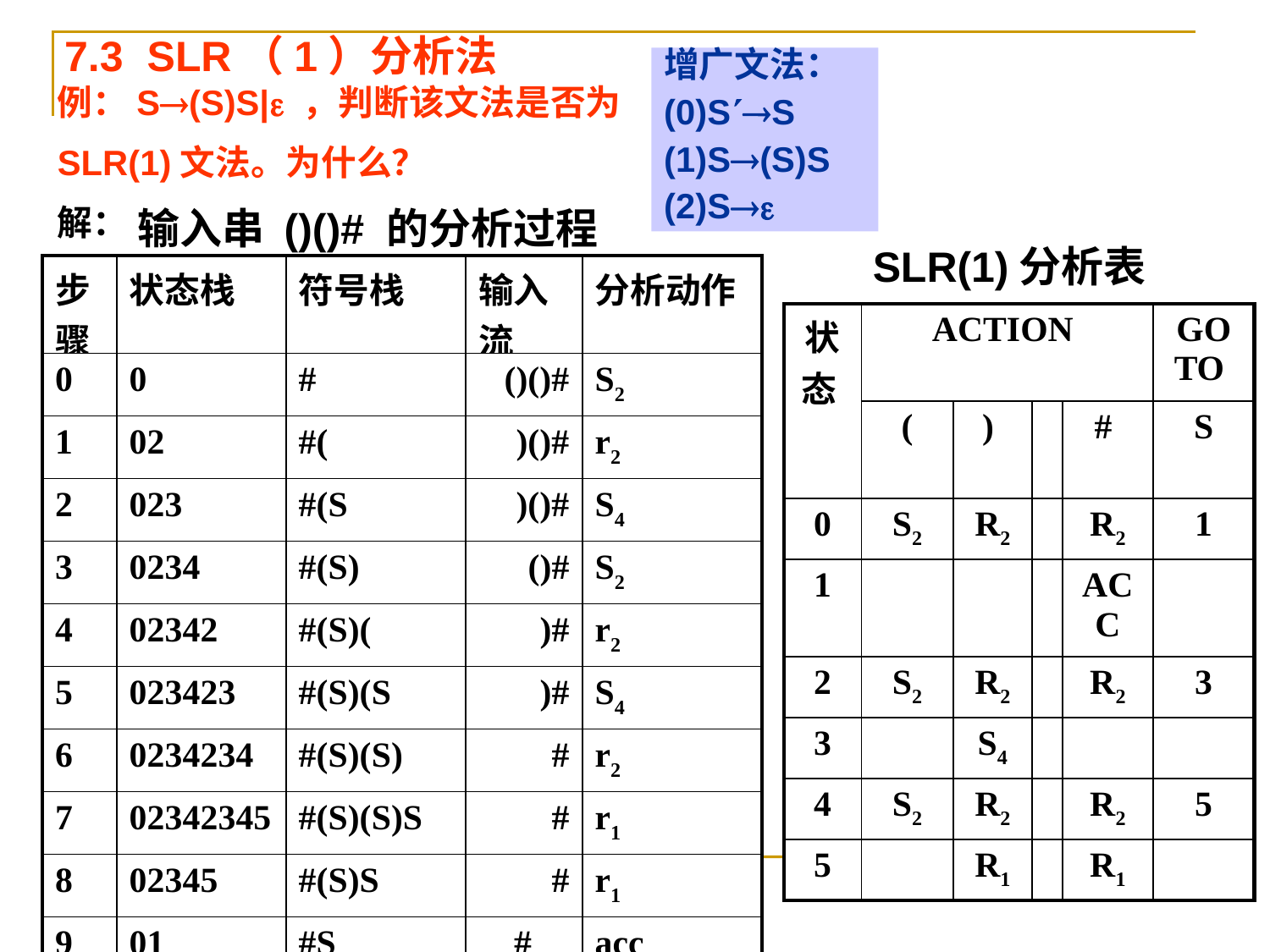

7.3  SLR（1）分析法
增广文法：
(0)S′→S
(1)S→(S)S
(2)S→ε
例：S→(S)S|ε ，判断该文法是否为
SLR(1)文法。为什么？
解：
输入串 ()()# 的分析过程
SLR(1)分析表
| 步骤 | 状态栈 | 符号栈 | 输入流 | 分析动作 |
| --- | --- | --- | --- | --- |
| 0 | 0 | # | ()()# | S2 |
| 1 | 02 | #( | )()# | r2 |
| 2 | 023 | #(S | )()# | S4 |
| 3 | 0234 | #(S) | ()# | S2 |
| 4 | 02342 | #(S)( | )# | r2 |
| 5 | 023423 | #(S)(S | )# | S4 |
| 6 | 0234234 | #(S)(S) | # | r2 |
| 7 | 02342345 | #(S)(S)S | # | r1 |
| 8 | 02345 | #(S)S | # | r1 |
| 9 | 01 | #S | # | acc |
| 状态 | ACTION |  |  |  | GOTO |
| --- | --- | --- | --- | --- | --- |
|  | ( | ) |  | # | S |
| 0 | S2 | R2 |  | R2 | 1 |
| 1 |  |  |  | ACC |  |
| 2 | S2 | R2 |  | R2 | 3 |
| 3 |  | S4 |  |  |  |
| 4 | S2 | R2 |  | R2 | 5 |
| 5 |  | R1 |  | R1 |  |
81